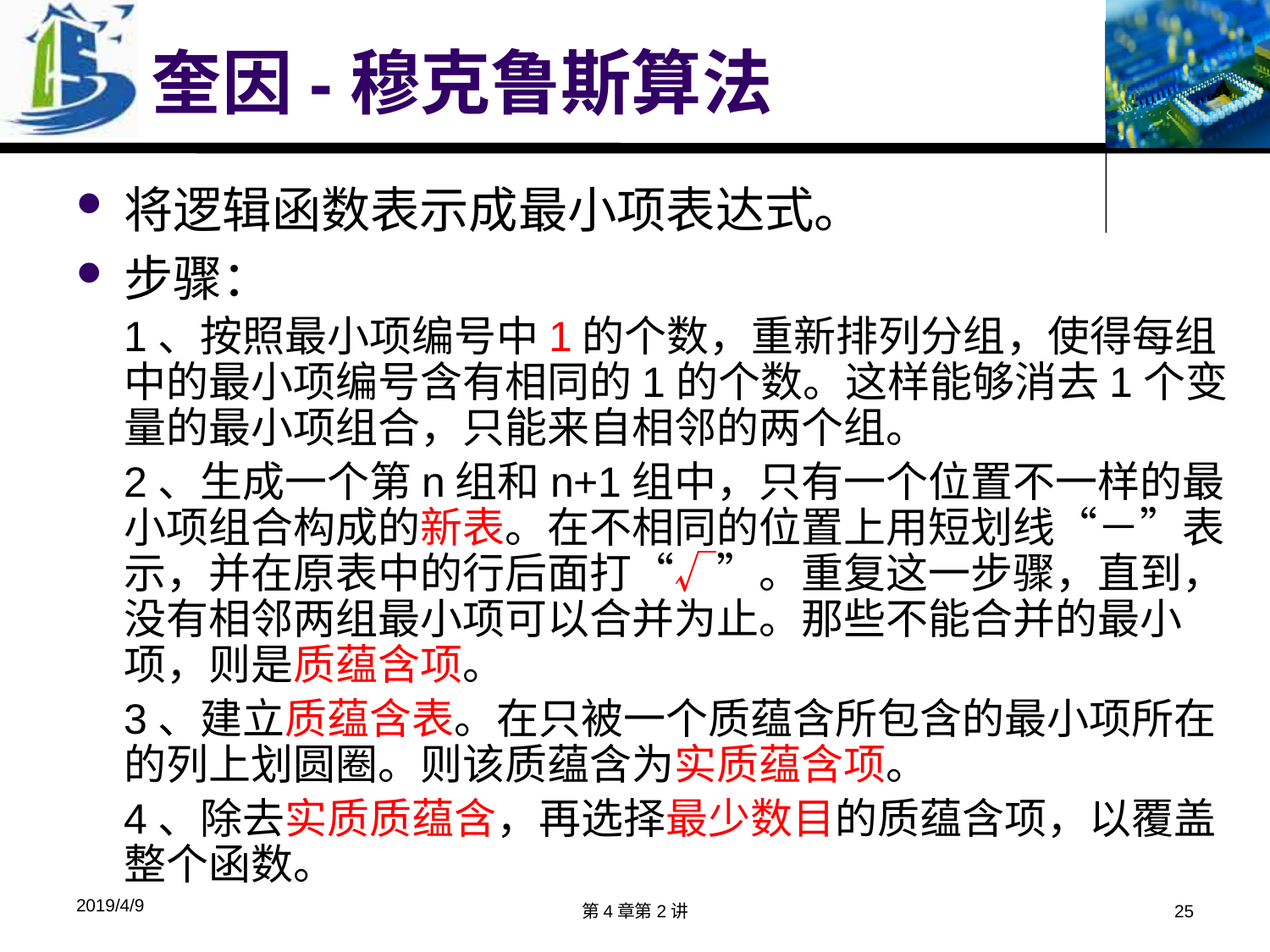

# 奎因-穆克鲁斯算法
将逻辑函数表示成最小项表达式。
步骤：
1、按照最小项编号中1的个数，重新排列分组，使得每组中的最小项编号含有相同的1的个数。这样能够消去1个变量的最小项组合，只能来自相邻的两个组。
2、生成一个第n组和n+1组中，只有一个位置不一样的最小项组合构成的新表。在不相同的位置上用短划线“－”表示，并在原表中的行后面打“√”。重复这一步骤，直到，没有相邻两组最小项可以合并为止。那些不能合并的最小项，则是质蕴含项。
3、建立质蕴含表。在只被一个质蕴含所包含的最小项所在的列上划圆圈。则该质蕴含为实质蕴含项。
4、除去实质质蕴含，再选择最少数目的质蕴含项，以覆盖整个函数。

2019/4/9
第4章第2讲
25